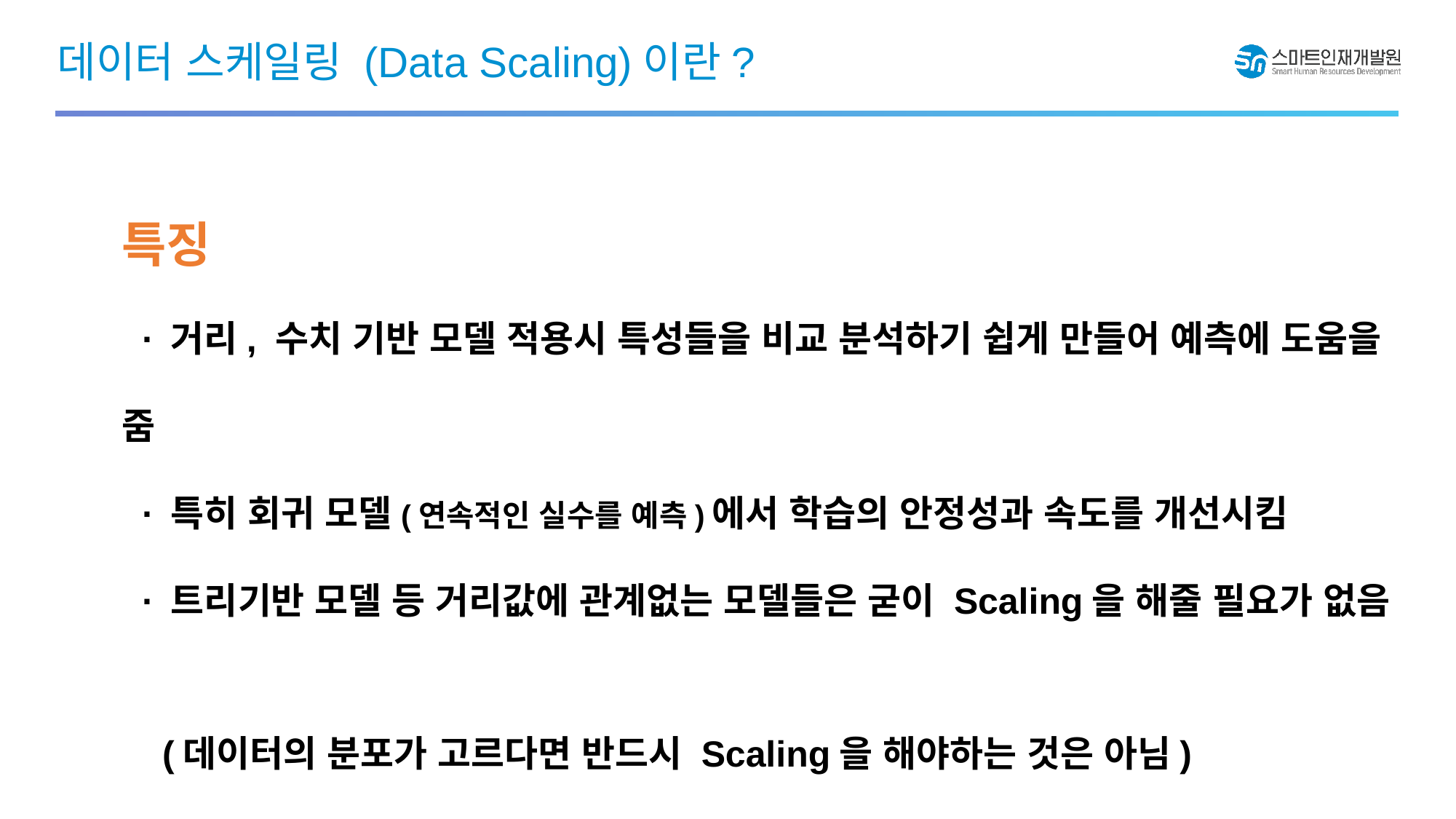

# 데이터 스케일링 (Data Scaling)이란?
특징
  ∙ 거리, 수치 기반 모델 적용시 특성들을 비교 분석하기 쉽게 만들어 예측에 도움을 줌
  ∙ 특히 회귀 모델(연속적인 실수를 예측)에서 학습의 안정성과 속도를 개선시킴
  ∙ 트리기반 모델 등 거리값에 관계없는 모델들은 굳이 Scaling을 해줄 필요가 없음
    (데이터의 분포가 고르다면 반드시 Scaling을 해야하는 것은 아님)